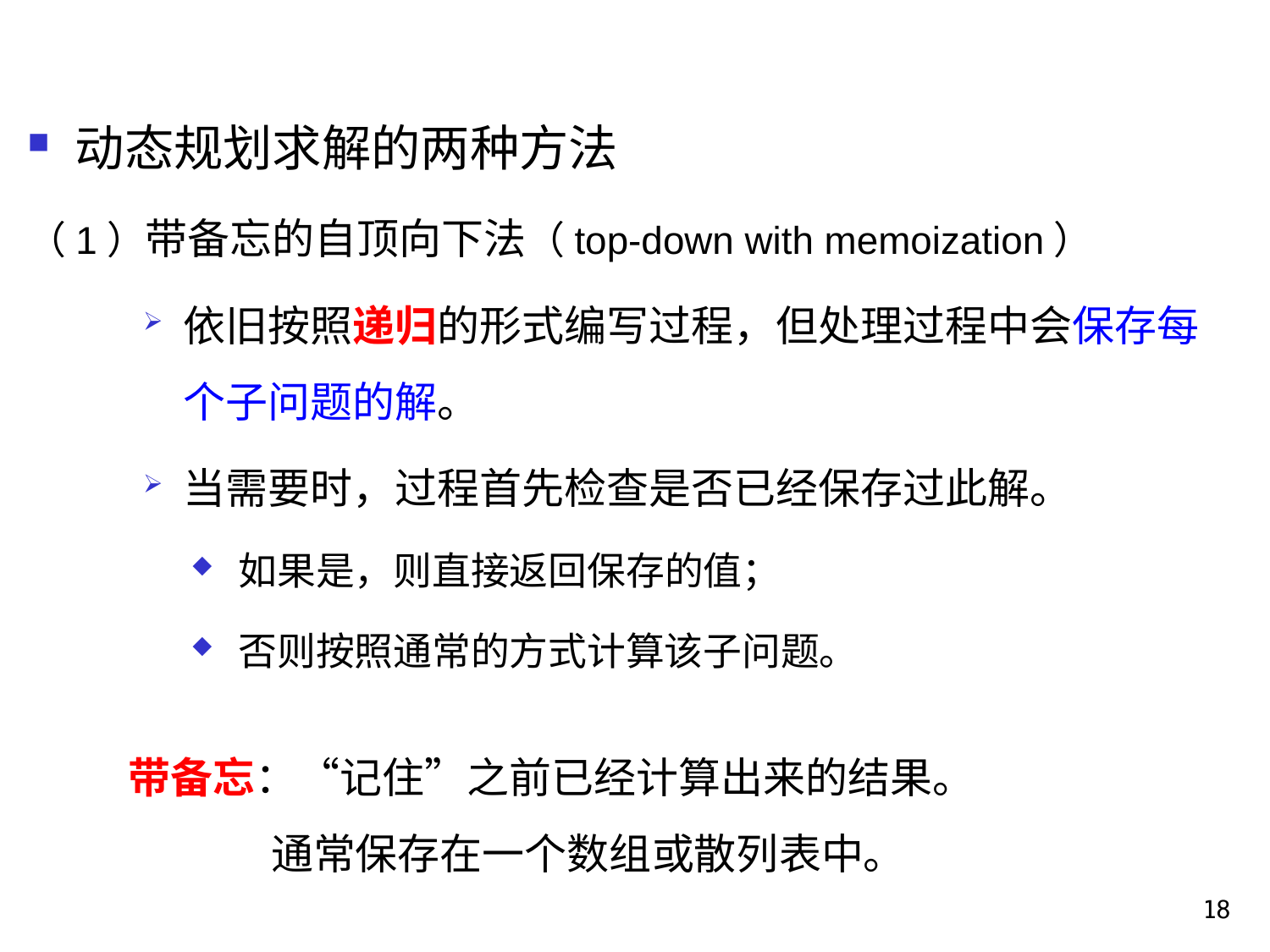

动态规划求解的两种方法
（1）带备忘的自顶向下法（top-down with memoization）
依旧按照递归的形式编写过程，但处理过程中会保存每个子问题的解。
当需要时，过程首先检查是否已经保存过此解。
如果是，则直接返回保存的值；
否则按照通常的方式计算该子问题。
    带备忘：“记住”之前已经计算出来的结果。
                   通常保存在一个数组或散列表中。
18